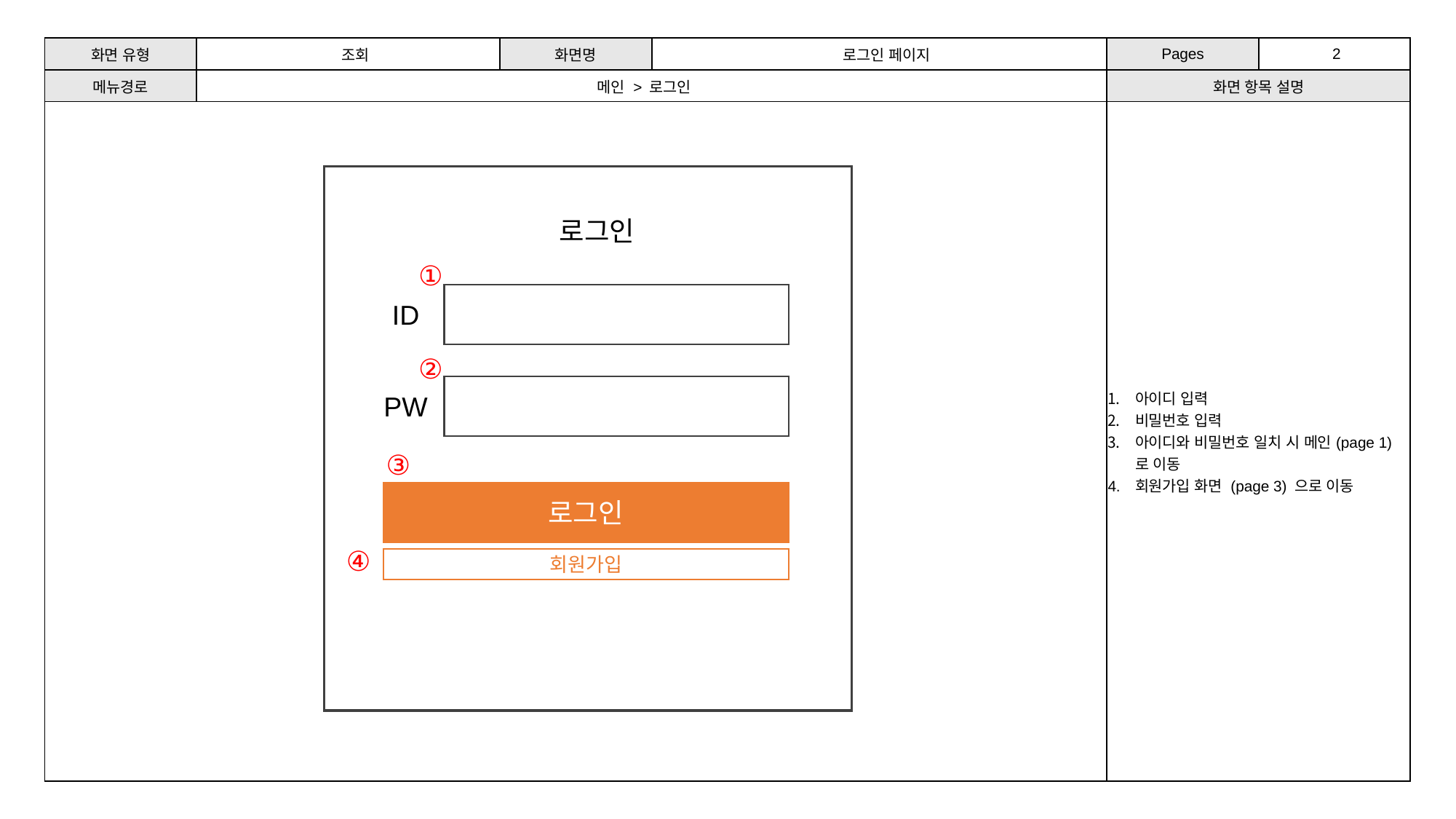

| 화면 유형 | 조회 | 화면명 | 로그인 페이지 | Pages | 2 |
| --- | --- | --- | --- | --- | --- |
| 메뉴경로 | 메인 > 로그인 |  |  | 화면 항목 설명 |  |
|  |  |  |  | 아이디 입력 비밀번호 입력 아이디와 비밀번호 일치 시 메인(page 1) 로 이동 회원가입 화면 (page 3) 으로 이동 |  |

로그인
①

ID

PW
②
③
로그인
④
회원가입